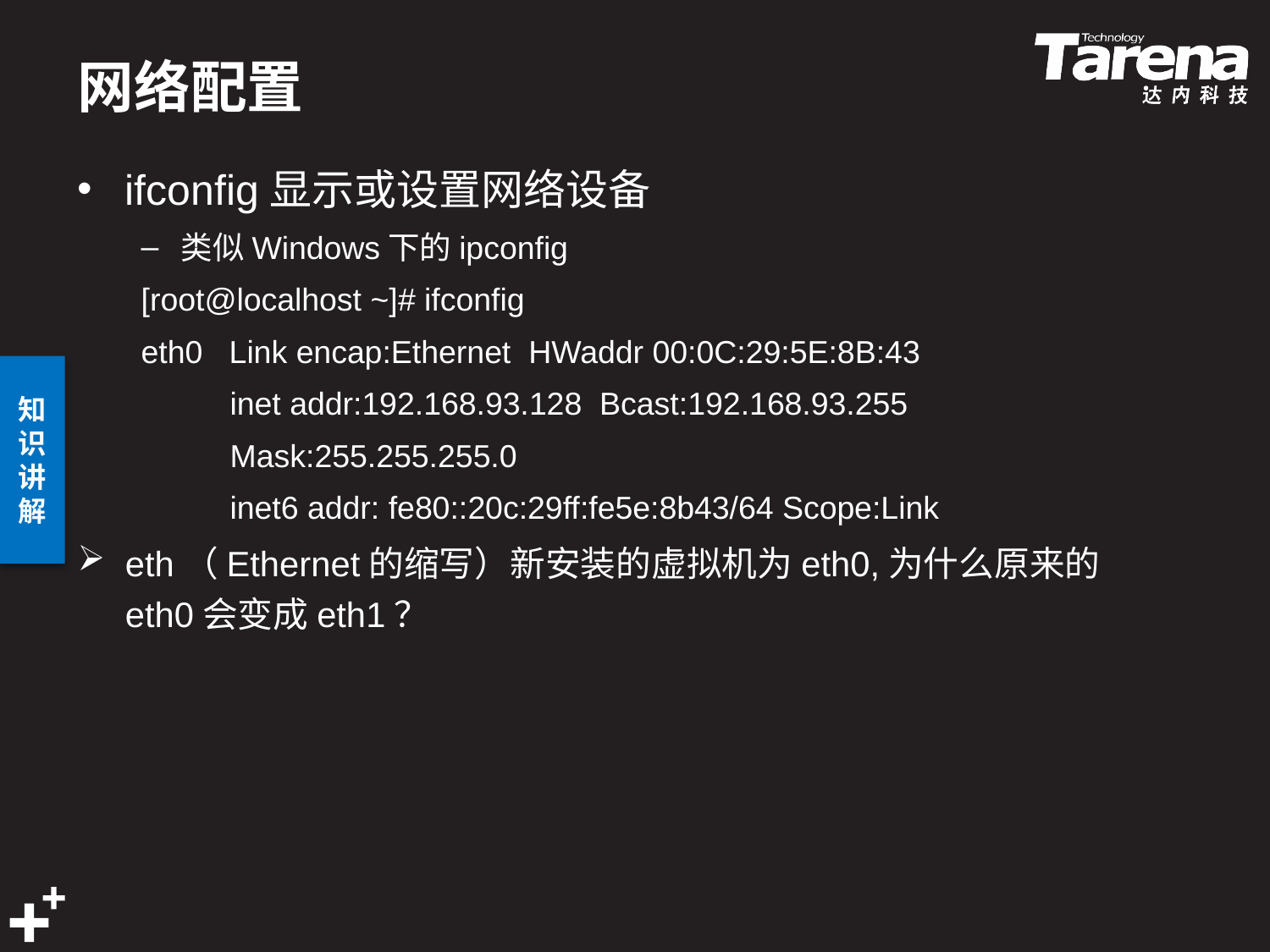

# 网络配置
ifconfig显示或设置网络设备
类似Windows下的ipconfig
[root@localhost ~]# ifconfig
eth0   Link encap:Ethernet  HWaddr 00:0C:29:5E:8B:43
          inet addr:192.168.93.128  Bcast:192.168.93.255
          Mask:255.255.255.0
          inet6 addr: fe80::20c:29ff:fe5e:8b43/64 Scope:Link
eth（Ethernet的缩写）新安装的虚拟机为eth0,为什么原来的eth0会变成eth1？